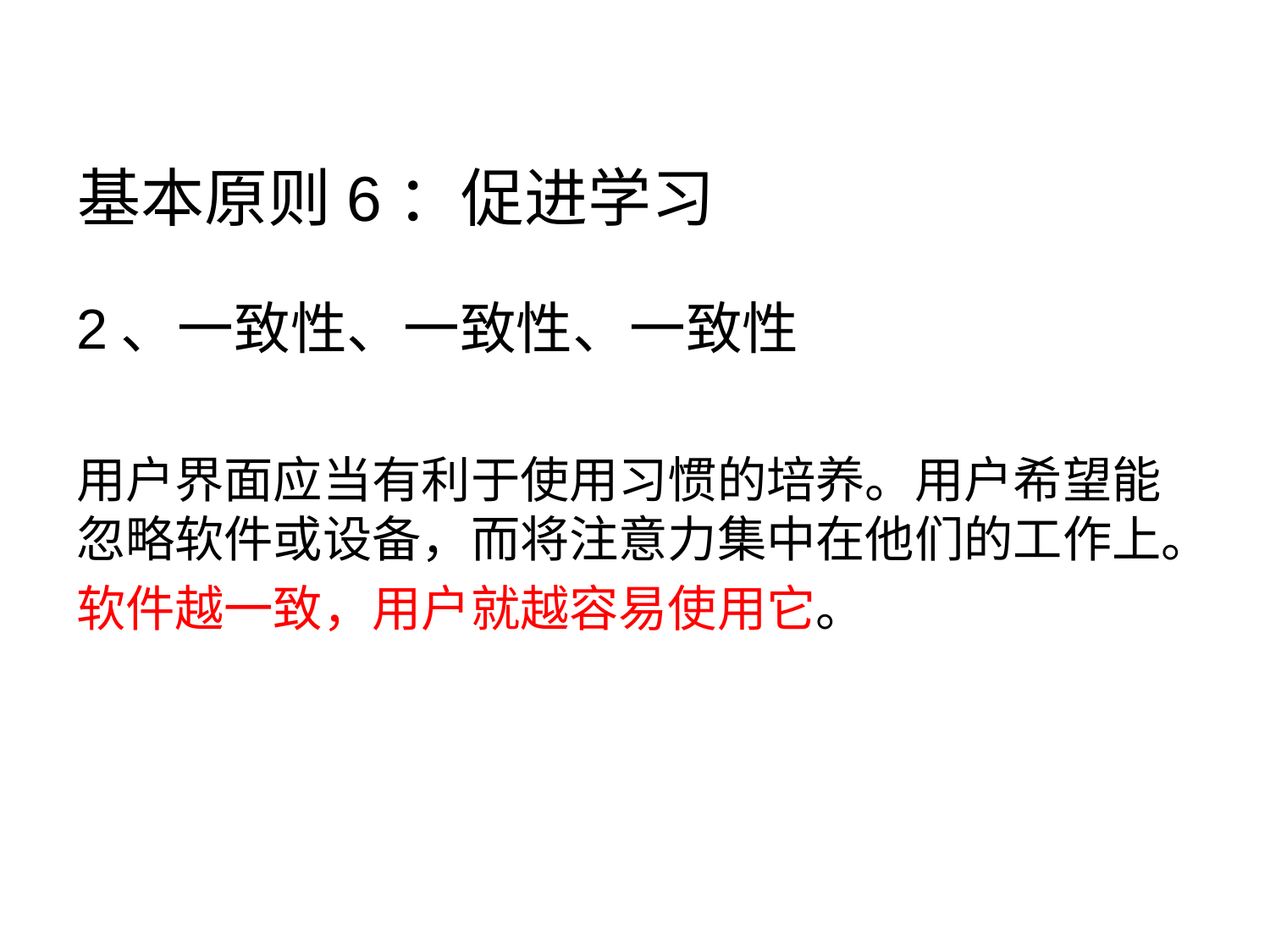

基本原则6：促进学习
2、一致性、一致性、一致性

用户界面应当有利于使用习惯的培养。用户希望能忽略软件或设备，而将注意力集中在他们的工作上。
软件越一致，用户就越容易使用它。